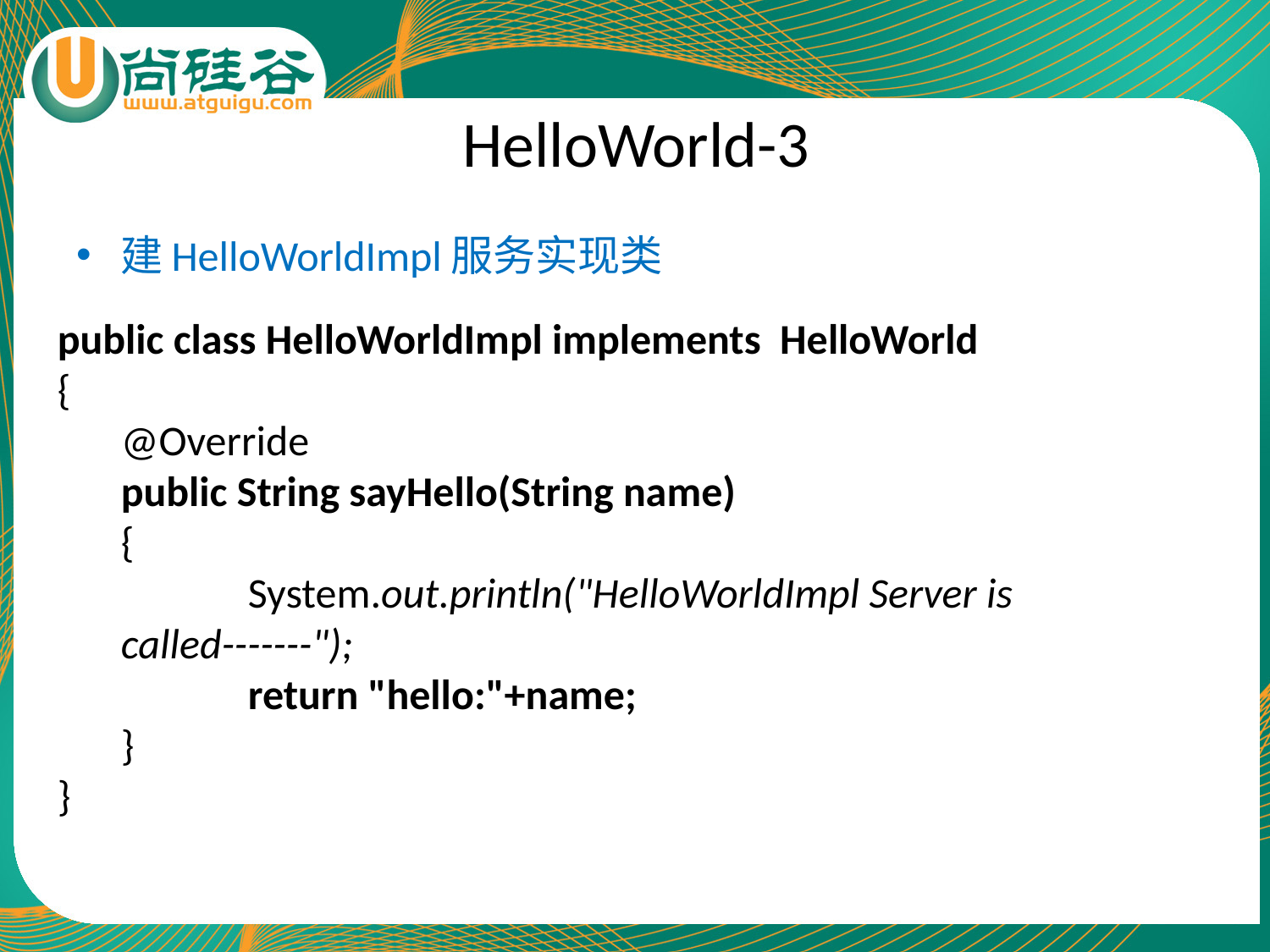

# HelloWorld-3
建HelloWorldImpl服务实现类

public class HelloWorldImpl implements  HelloWorld
{
@Override
public String sayHello(String name)
{
	System.out.println("HelloWorldImpl Server is called-------");
	return "hello:"+name;
}
}